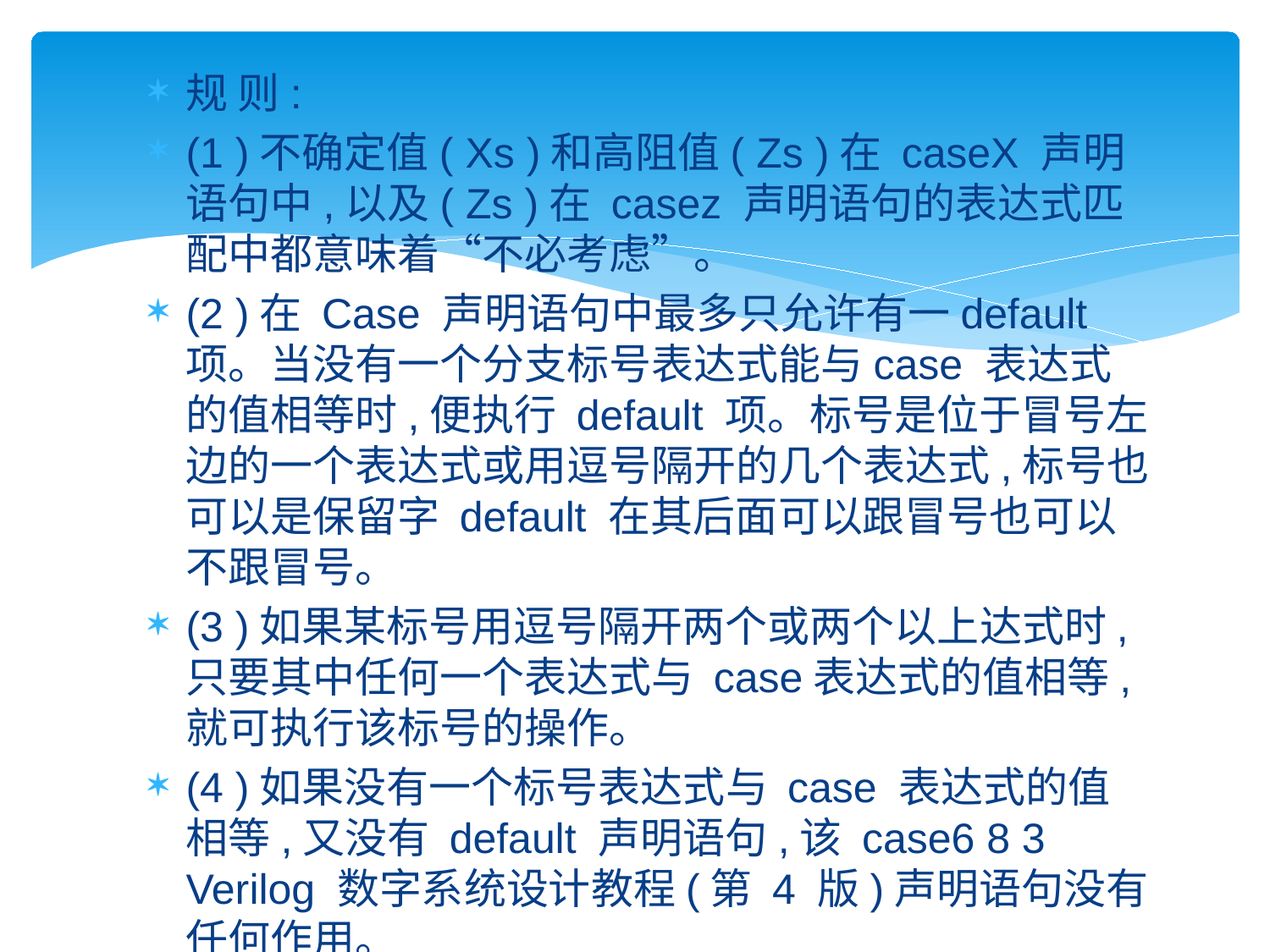

#
规 则:
(1 )不确定值( Xs )和高阻值( Zs )在 caseX 声明语句中,以及( Zs )在 casez 声明语句的表达式匹配中都意味着“不必考虑”。
(2 )在 Case 声明语句中最多只允许有一default 项。当没有一个分支标号表达式能与case 表达式的值相等时,便执行 default 项。标号是位于冒号左边的一个表达式或用逗号隔开的几个表达式,标号也可以是保留字 default 在其后面可以跟冒号也可以不跟冒号。
(3 )如果某标号用逗号隔开两个或两个以上达式时,只要其中任何一个表达式与 case表达式的值相等,就可执行该标号的操作。
(4 )如果没有一个标号表达式与 case 表达式的值相等,又没有 default 声明语句,该 case6 8 3 Verilog 数字系统设计教程(第 4 版)声明语句没有任何作用。